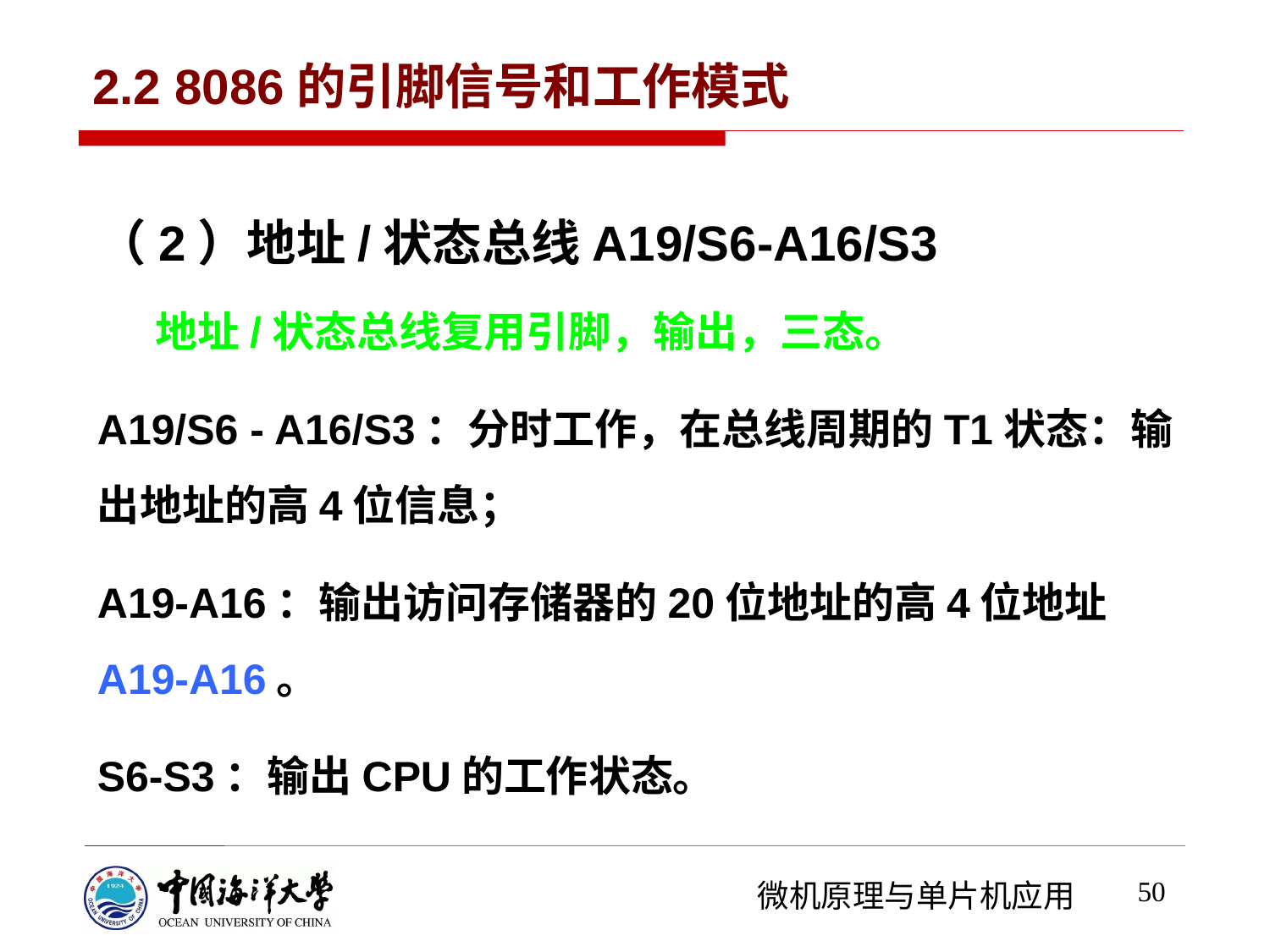

# 2.2 8086的引脚信号和工作模式
（2）地址/状态总线A19/S6-A16/S3
     地址/状态总线复用引脚，输出，三态。
A19/S6 - A16/S3：分时工作，在总线周期的T1状态：输出地址的高4位信息；
A19-A16：输出访问存储器的20位地址的高4位地址A19-A16。
S6-S3：输出CPU的工作状态。
50